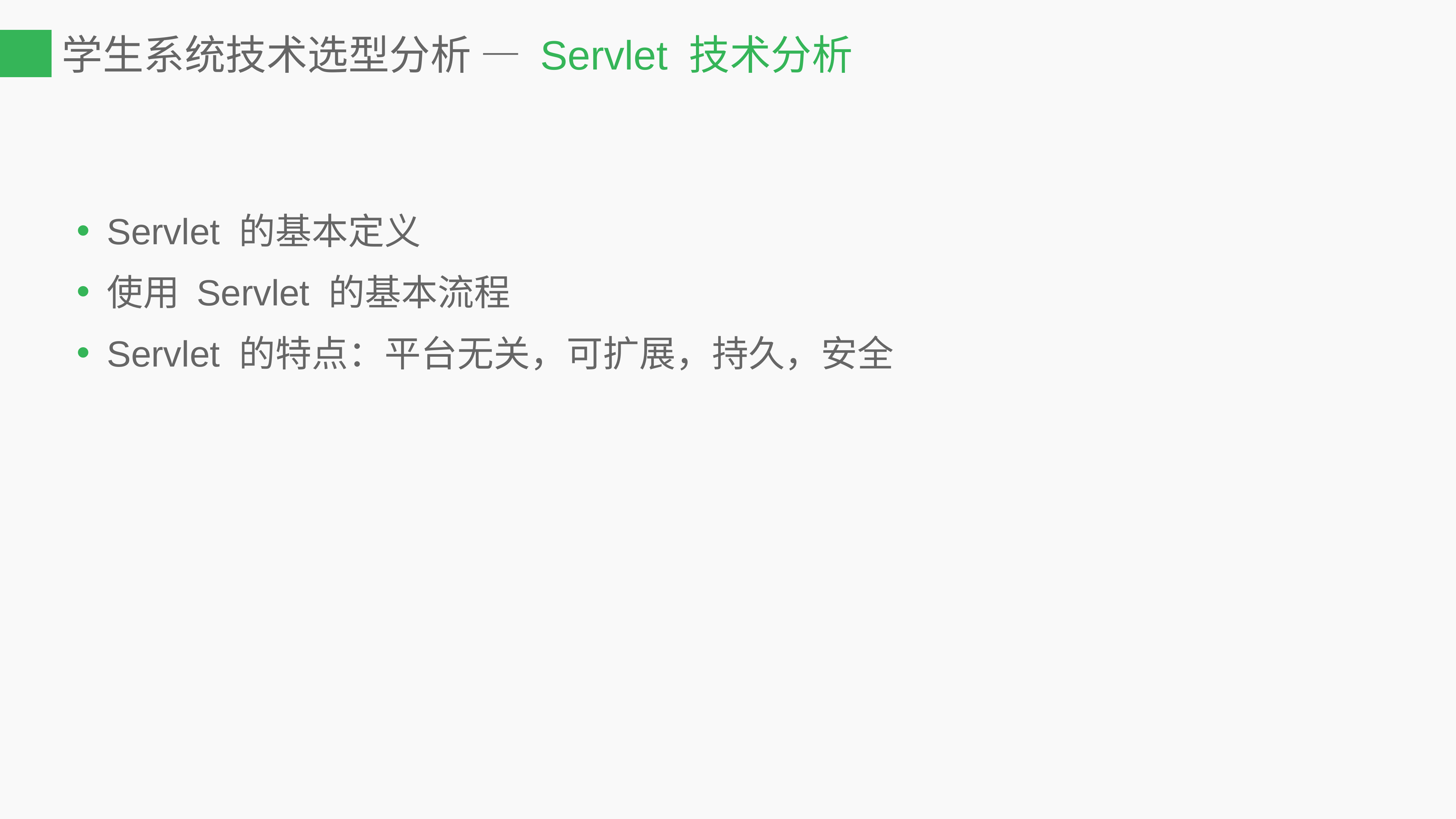

# 学生系统技术选型分析 — Servlet 技术分析
Servlet 的基本定义
使用 Servlet 的基本流程
Servlet 的特点：平台无关，可扩展，持久，安全